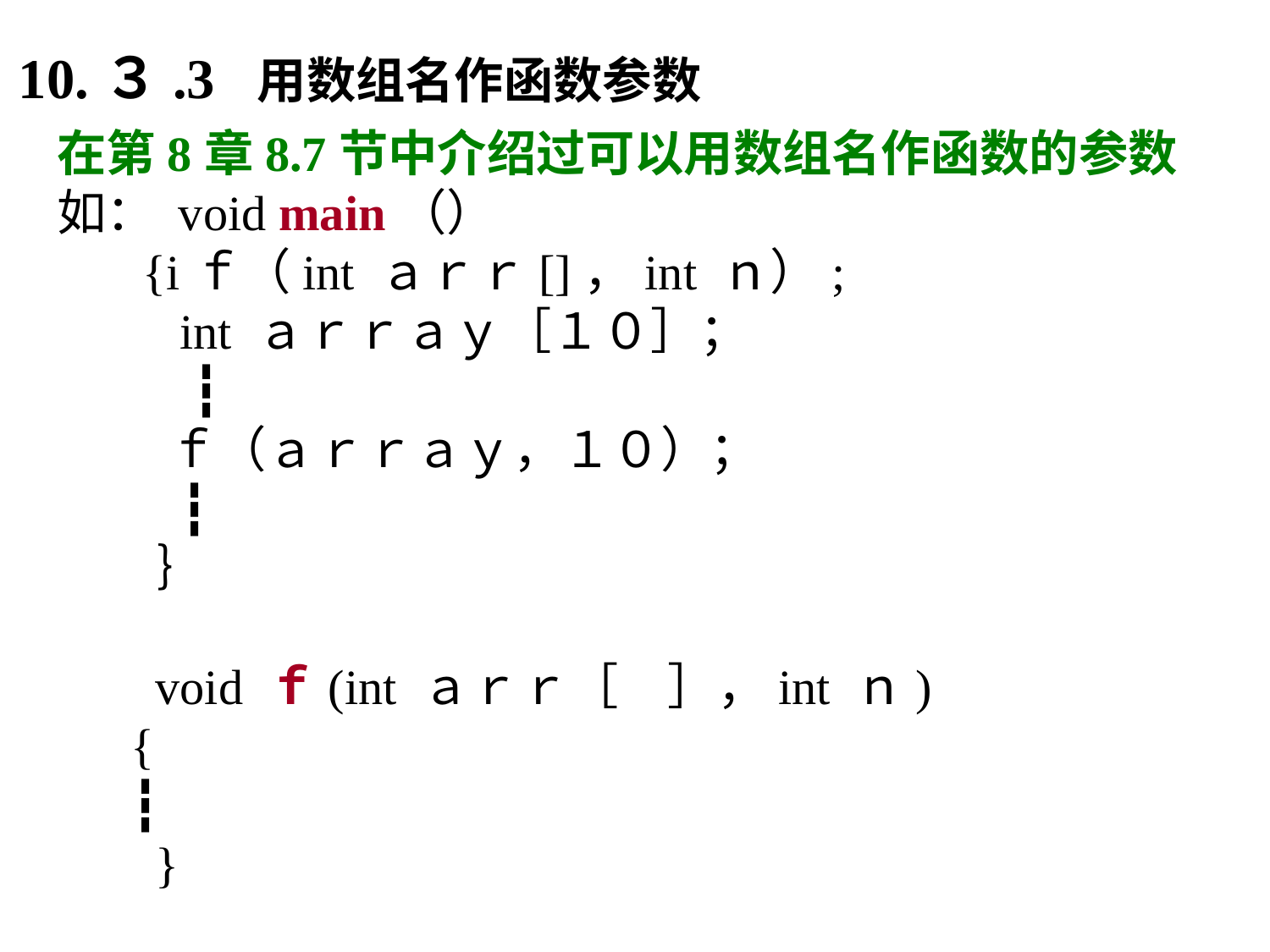

10.３.3  用数组名作函数参数
在第8章8.7节中介绍过可以用数组名作函数的参数
如： void main（）
       {iｆ（int ａｒｒ[]，int ｎ）;
          int ａｒｒａｙ［１０］；
           ┇
         ｆ（ａｒｒａｙ，１０）；
          ┇
        ｝

        void ｆ(int ａｒｒ［　］，int ｎ)
      {
      ┇
        }